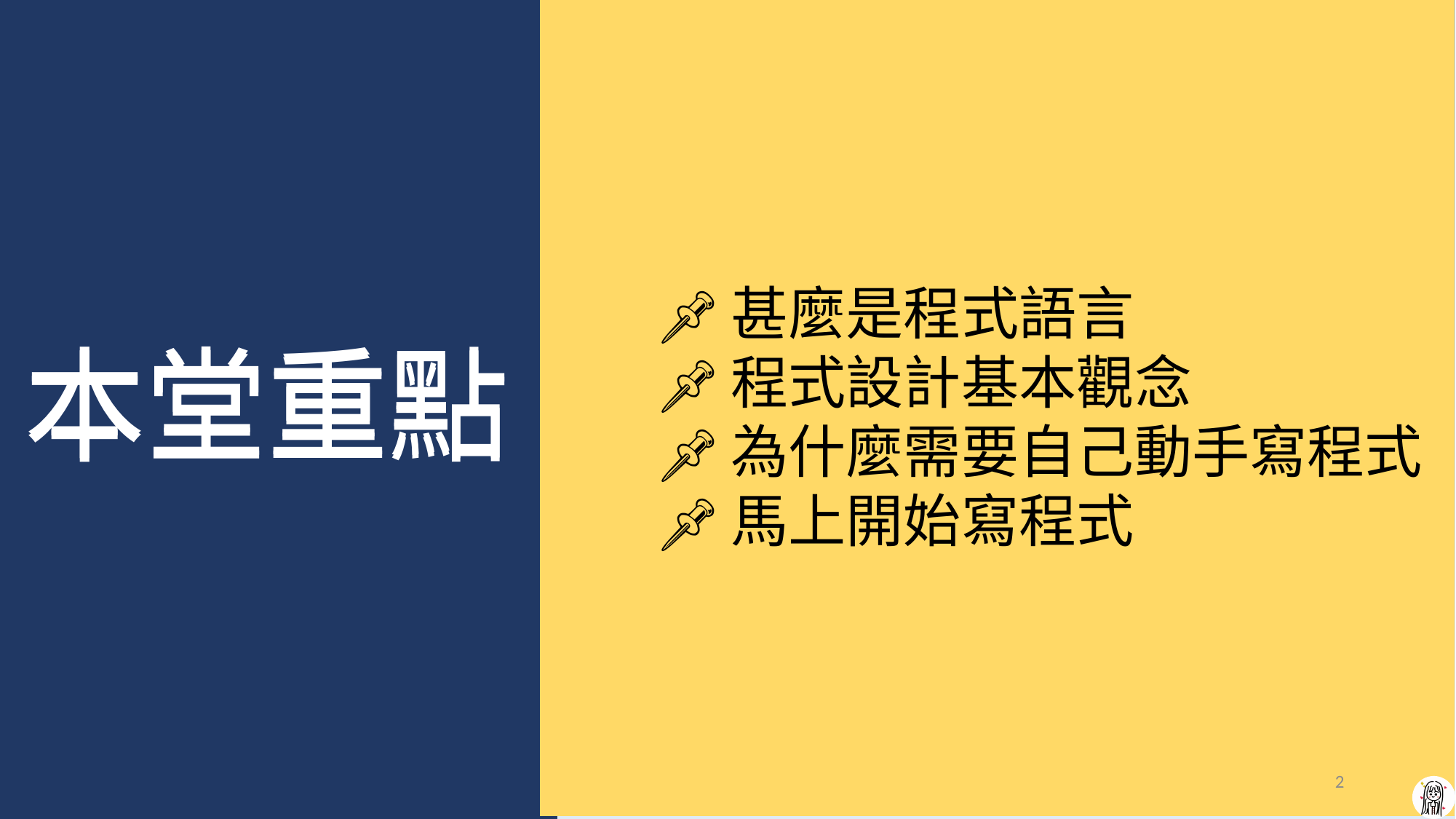

📌甚麼是程式語言
📌程式設計基本觀念
📌為什麼需要自己動手寫程式
📌馬上開始寫程式
本堂重點
2